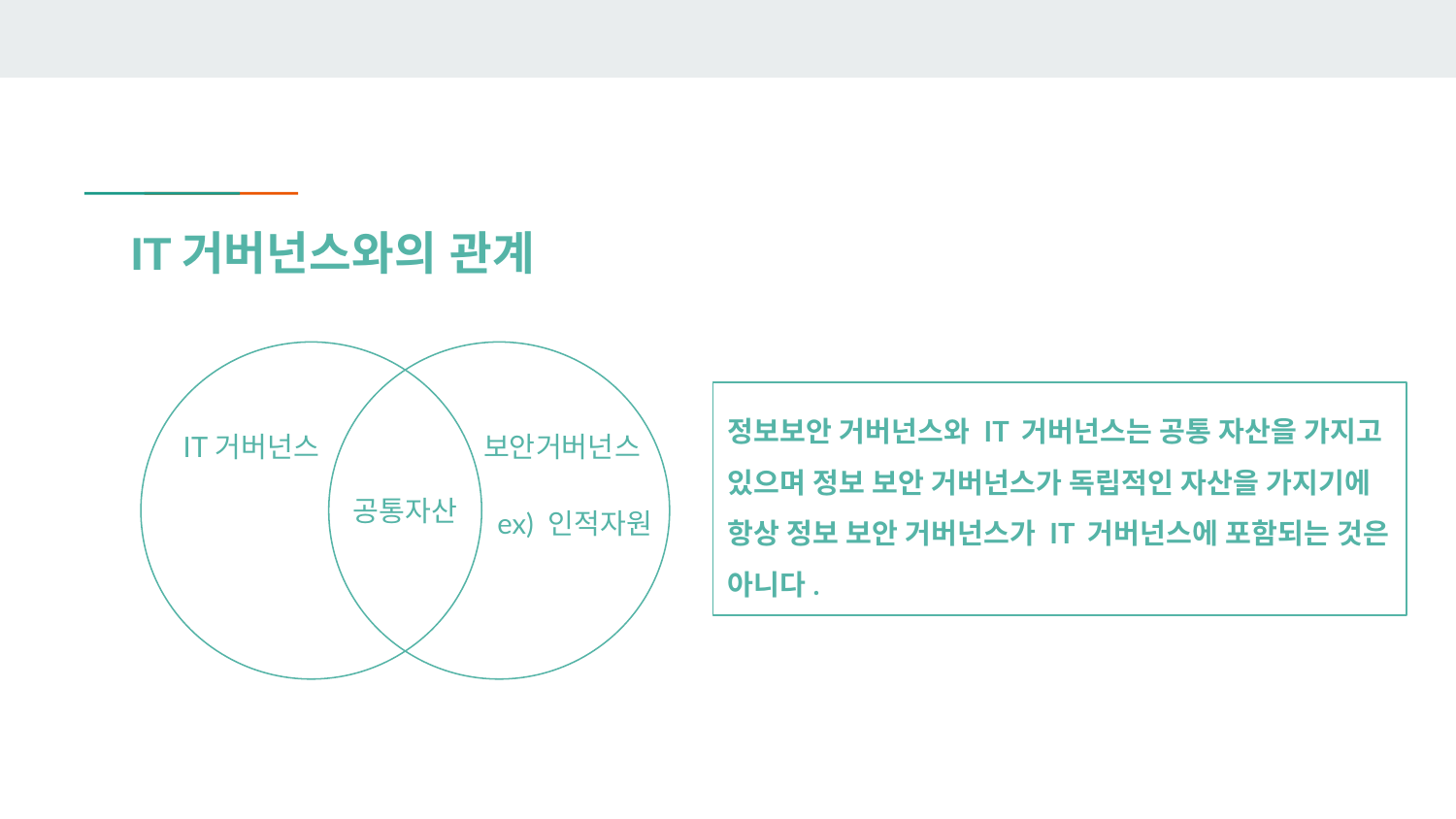

# IT거버넌스와의 관계

정보보안 거버넌스와 IT 거버넌스는 공통 자산을 가지고 있으며 정보 보안 거버넌스가 독립적인 자산을 가지기에 항상 정보 보안 거버넌스가 IT 거버넌스에 포함되는 것은 아니다.
IT거버넌스
보안거버넌스
공통자산
ex) 인적자원